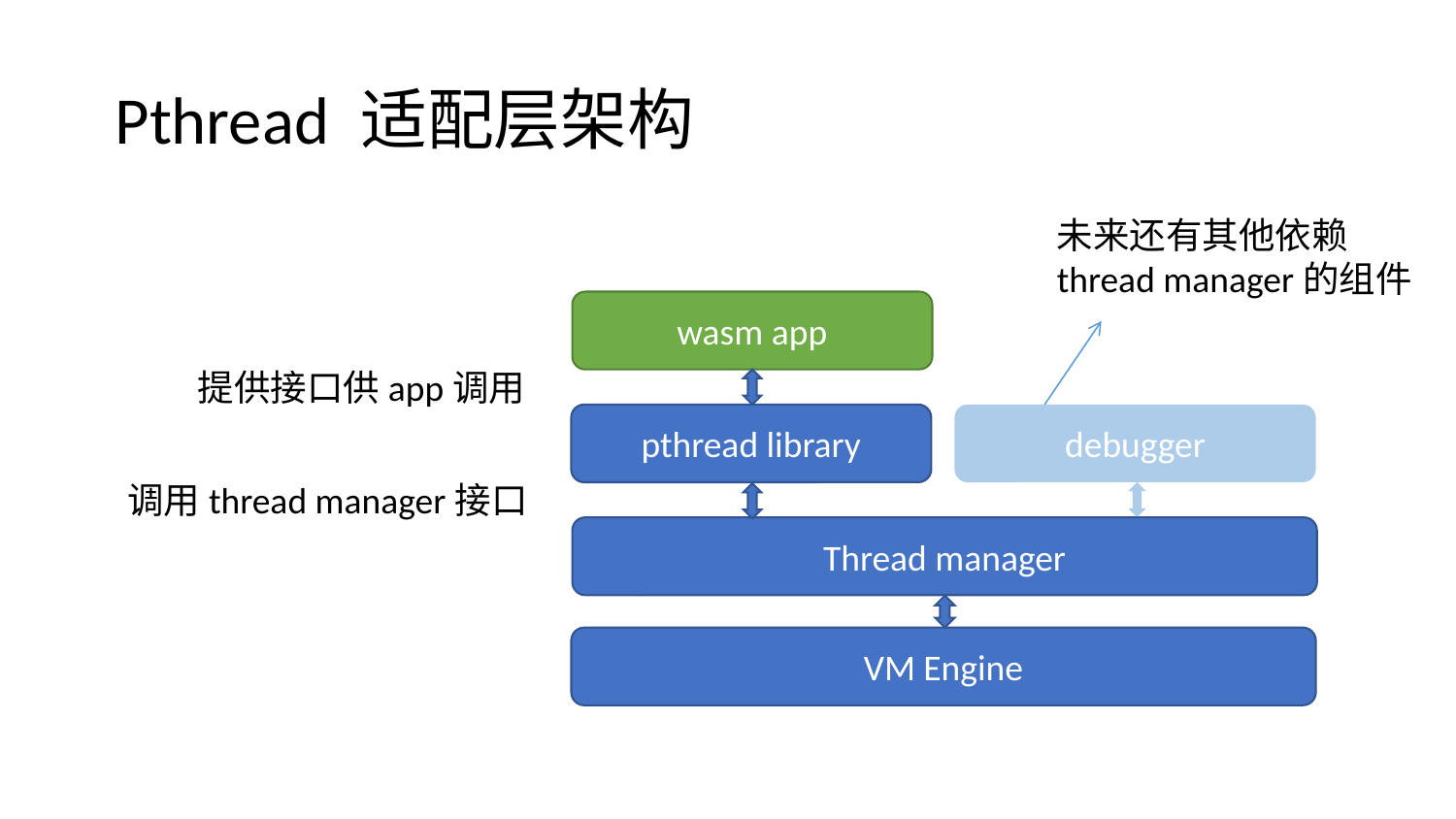

# Pthread 适配层架构
未来还有其他依赖
thread manager的组件
wasm app

debugger
pthread library

提供接口供app调用
调用thread manager接口
Thread manager

VM Engine